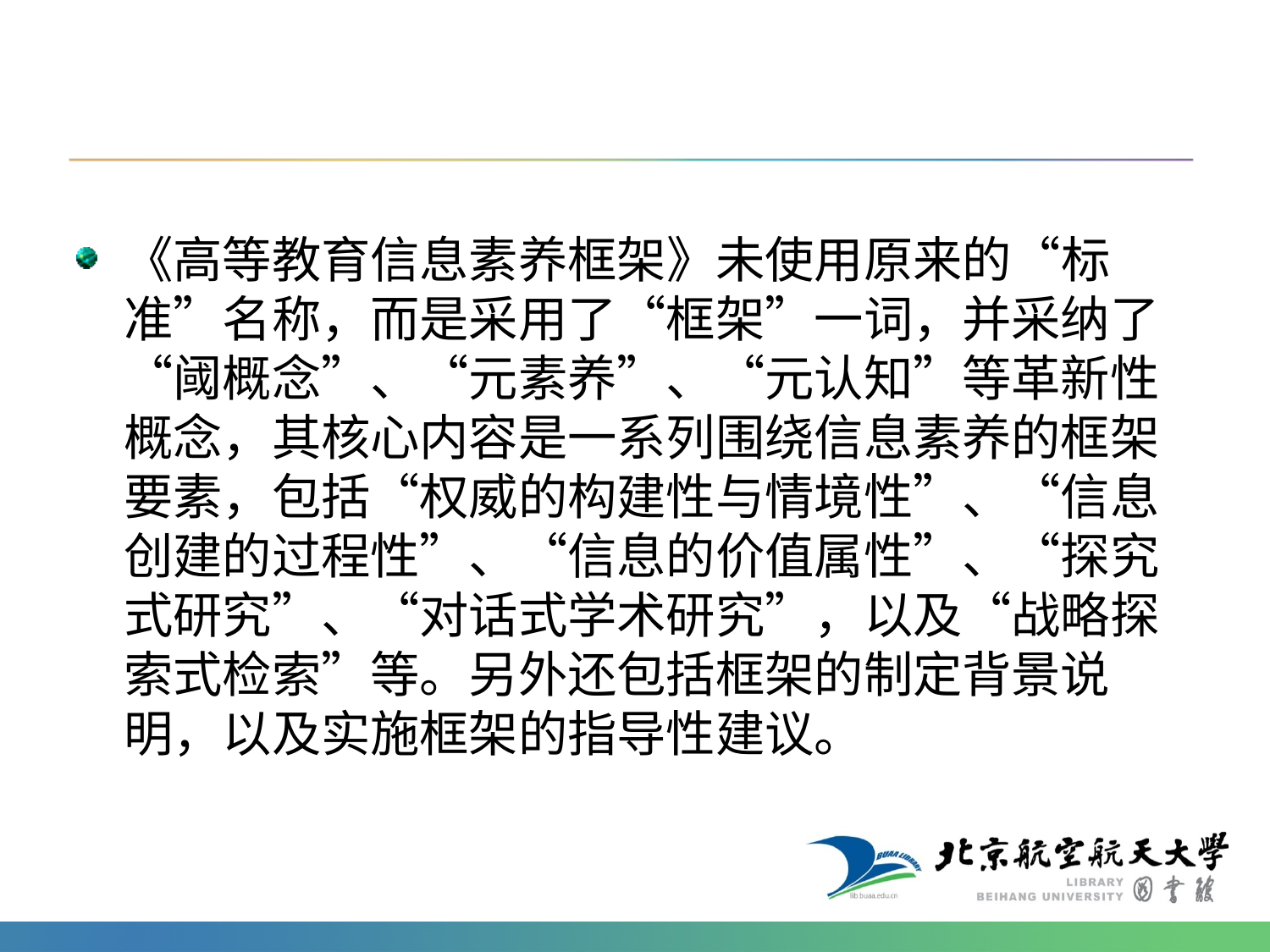

#
《高等教育信息素养框架》未使用原来的“标准”名称，而是采用了“框架”一词，并采纳了“阈概念”、“元素养”、“元认知”等革新性概念，其核心内容是一系列围绕信息素养的框架要素，包括“权威的构建性与情境性”、“信息创建的过程性”、“信息的价值属性”、“探究式研究”、“对话式学术研究”，以及“战略探索式检索”等。另外还包括框架的制定背景说明，以及实施框架的指导性建议。